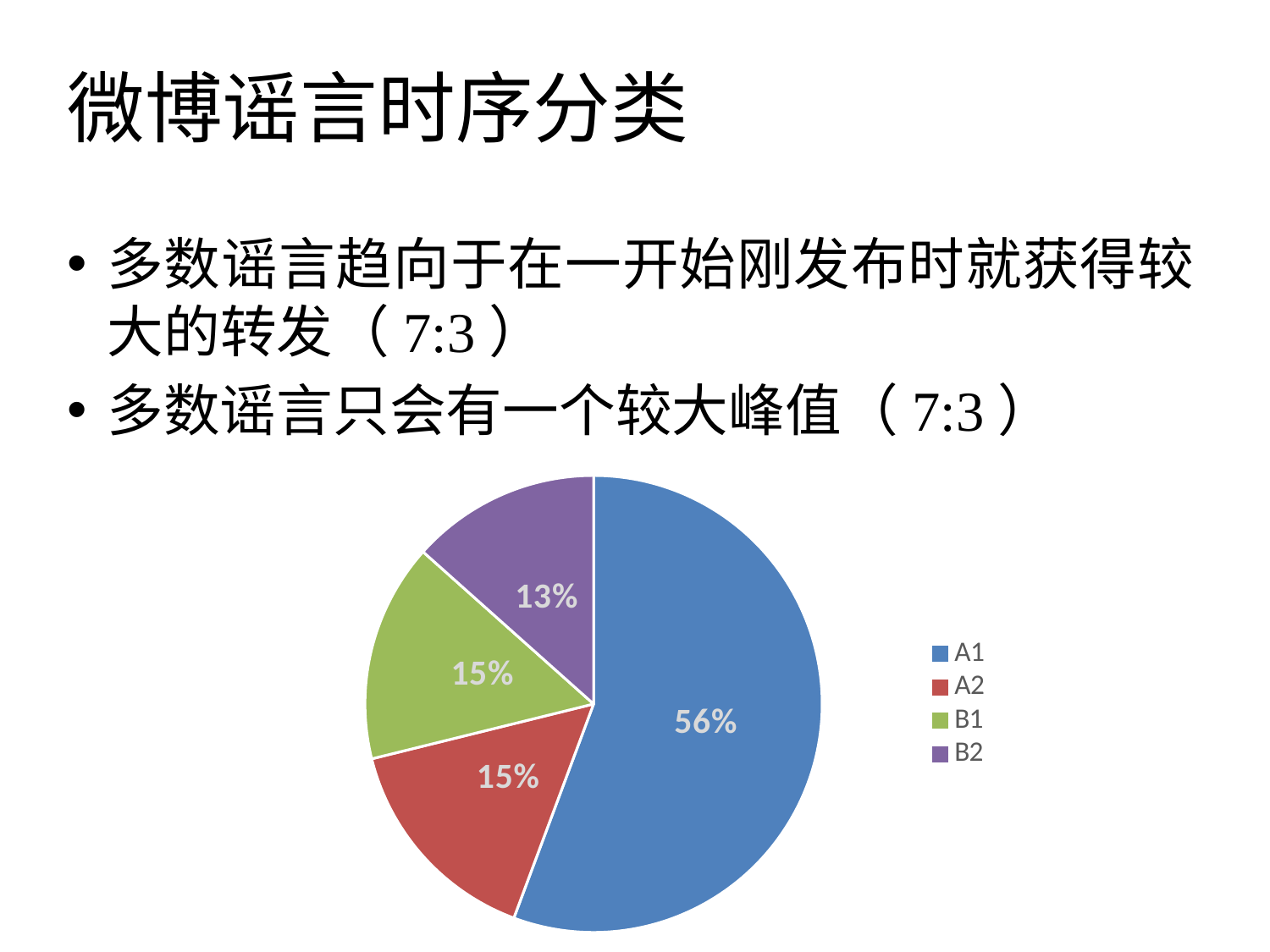

# 微博谣言时序分类
多数谣言趋向于在一开始刚发布时就获得较大的转发（7:3）
多数谣言只会有一个较大峰值（7:3）

### Chart

| Category | 各类的百分比 |
|---|---|
| A1 | 54.0 |
| A2 | 15.0 |
| B1 | 15.0 |
| B2 | 13.0 |